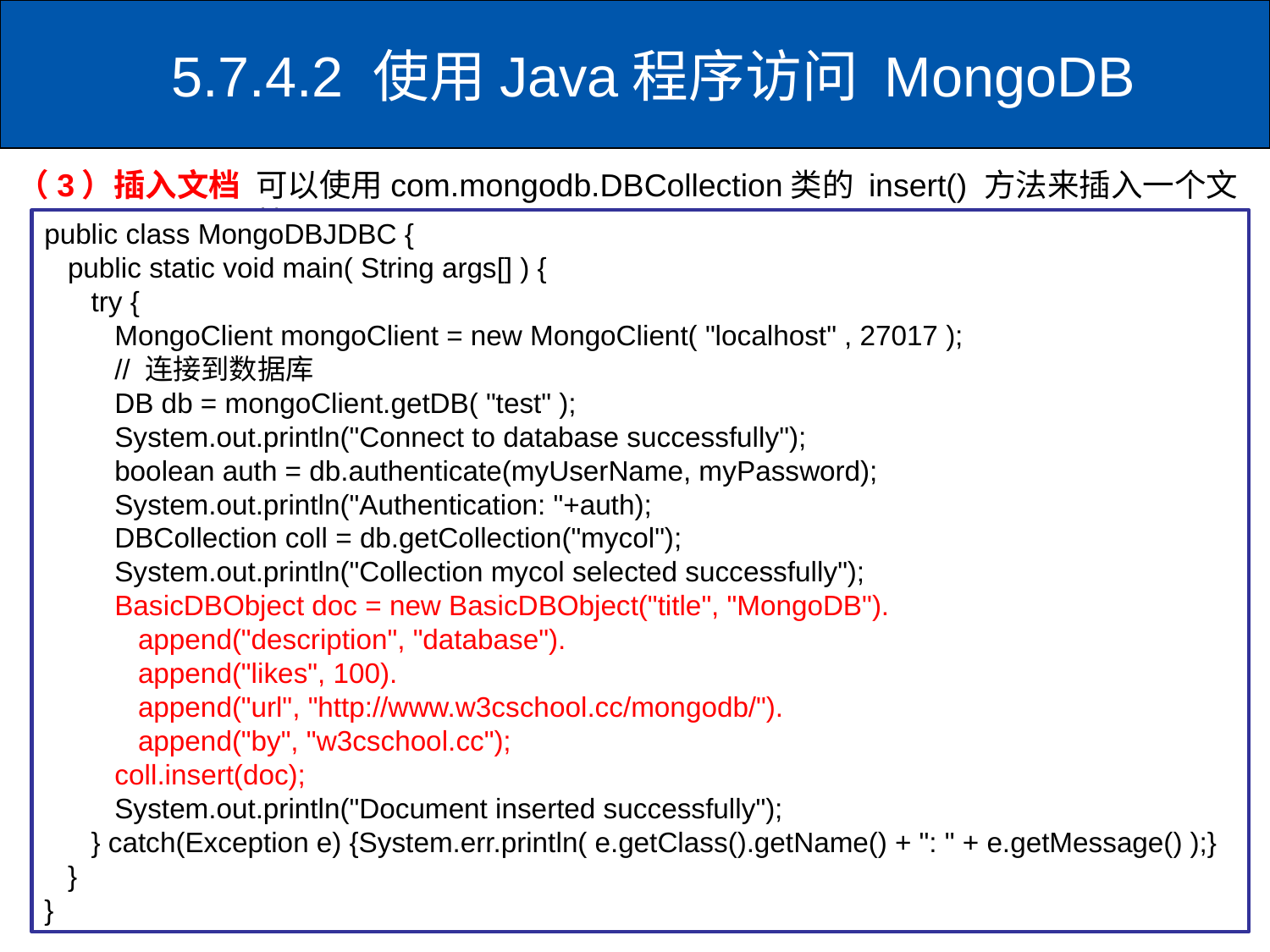

5.7.4.2 使用Java程序访问 MongoDB
（3）插入文档
可以使用com.mongodb.DBCollection类的 insert() 方法来插入一个文档
public class MongoDBJDBC {
   public static void main( String args[] ) {
      try {
         MongoClient mongoClient = new MongoClient( "localhost" , 27017 );
         // 连接到数据库
         DB db = mongoClient.getDB( "test" );
         System.out.println("Connect to database successfully");
         boolean auth = db.authenticate(myUserName, myPassword);
         System.out.println("Authentication: "+auth);
         DBCollection coll = db.getCollection("mycol");
         System.out.println("Collection mycol selected successfully");
         BasicDBObject doc = new BasicDBObject("title", "MongoDB").
            append("description", "database").
            append("likes", 100).
            append("url", "http://www.w3cschool.cc/mongodb/").
            append("by", "w3cschool.cc");
         coll.insert(doc);
         System.out.println("Document inserted successfully");
      } catch(Exception e) {System.err.println( e.getClass().getName() + ": " + e.getMessage() );}
   }
}